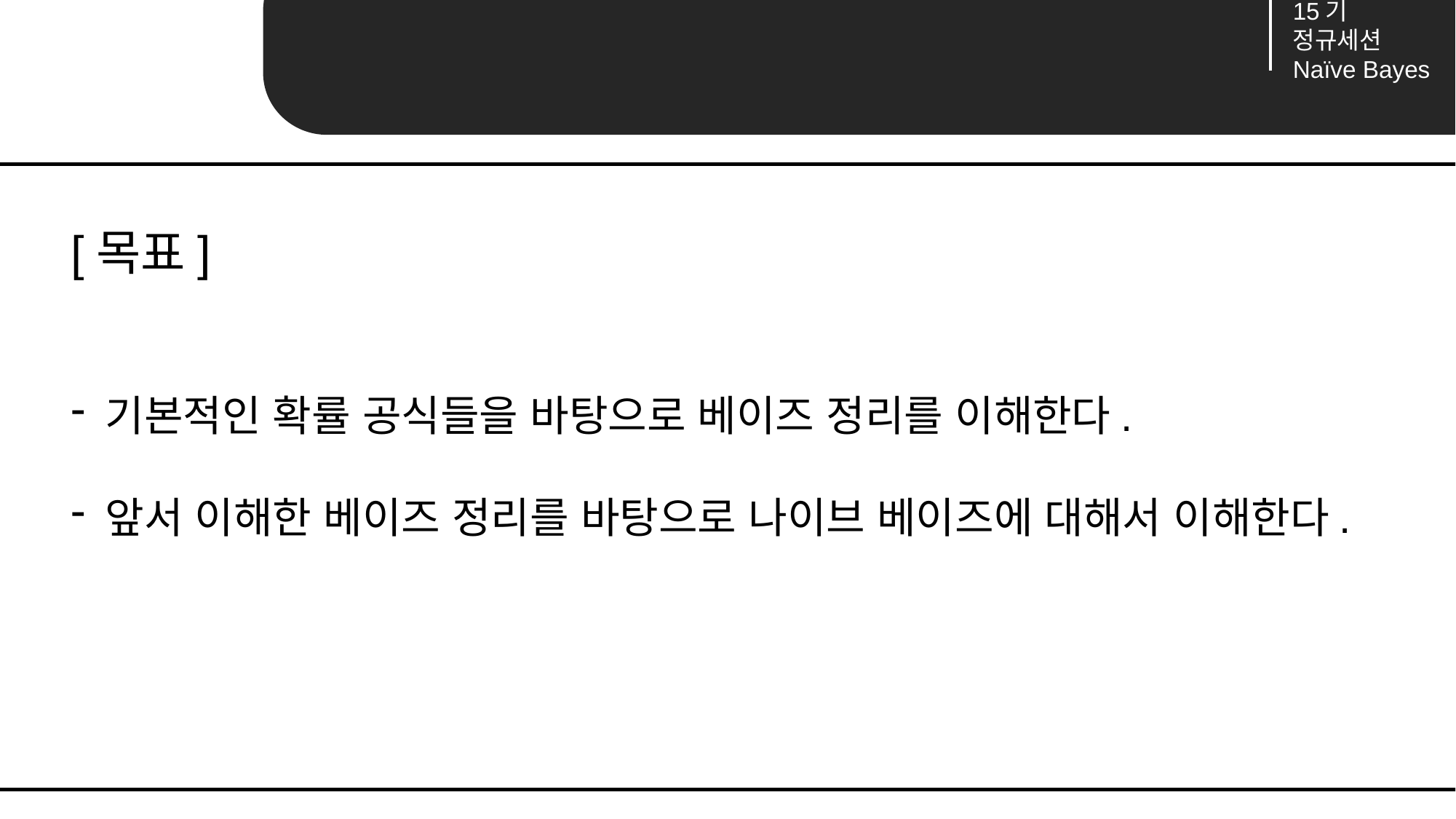

15기 정규세션
Naïve Bayes

목표
[목표]

기본적인 확률 공식들을 바탕으로 베이즈 정리를 이해한다.

앞서 이해한 베이즈 정리를 바탕으로 나이브 베이즈에 대해서 이해한다.